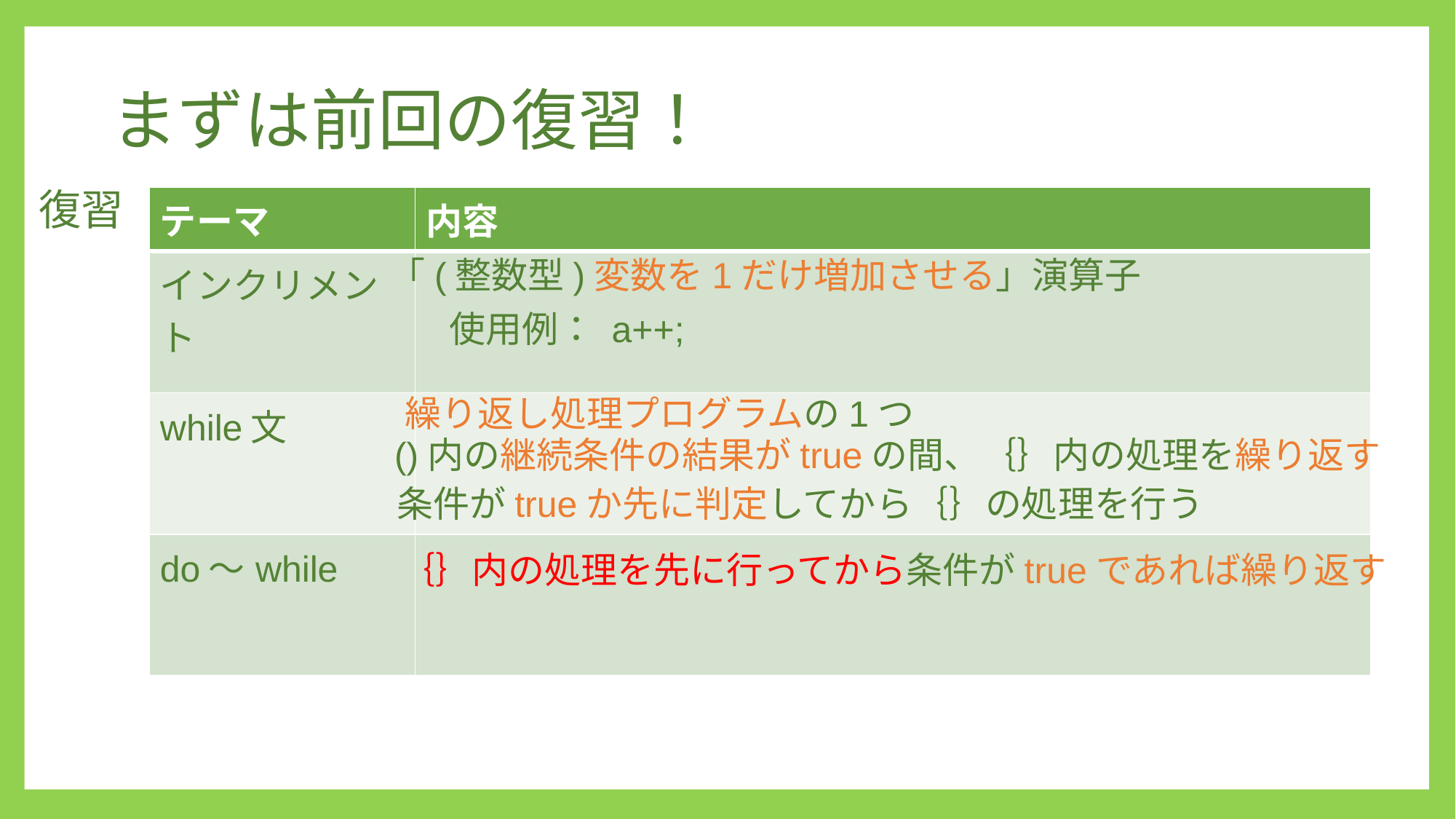

# まずは前回の復習！
復習
| テーマ | 内容 |
| --- | --- |
| インクリメント |  |
| while文 |  |
| do～while |  |
「(整数型)変数を1だけ増加させる」演算子
使用例： a++;
繰り返し処理プログラムの1つ
()内の継続条件の結果がtrueの間、｛｝内の処理を繰り返す
条件がtrueか先に判定してから｛｝の処理を行う
｛｝内の処理を先に行ってから条件がtrueであれば繰り返す